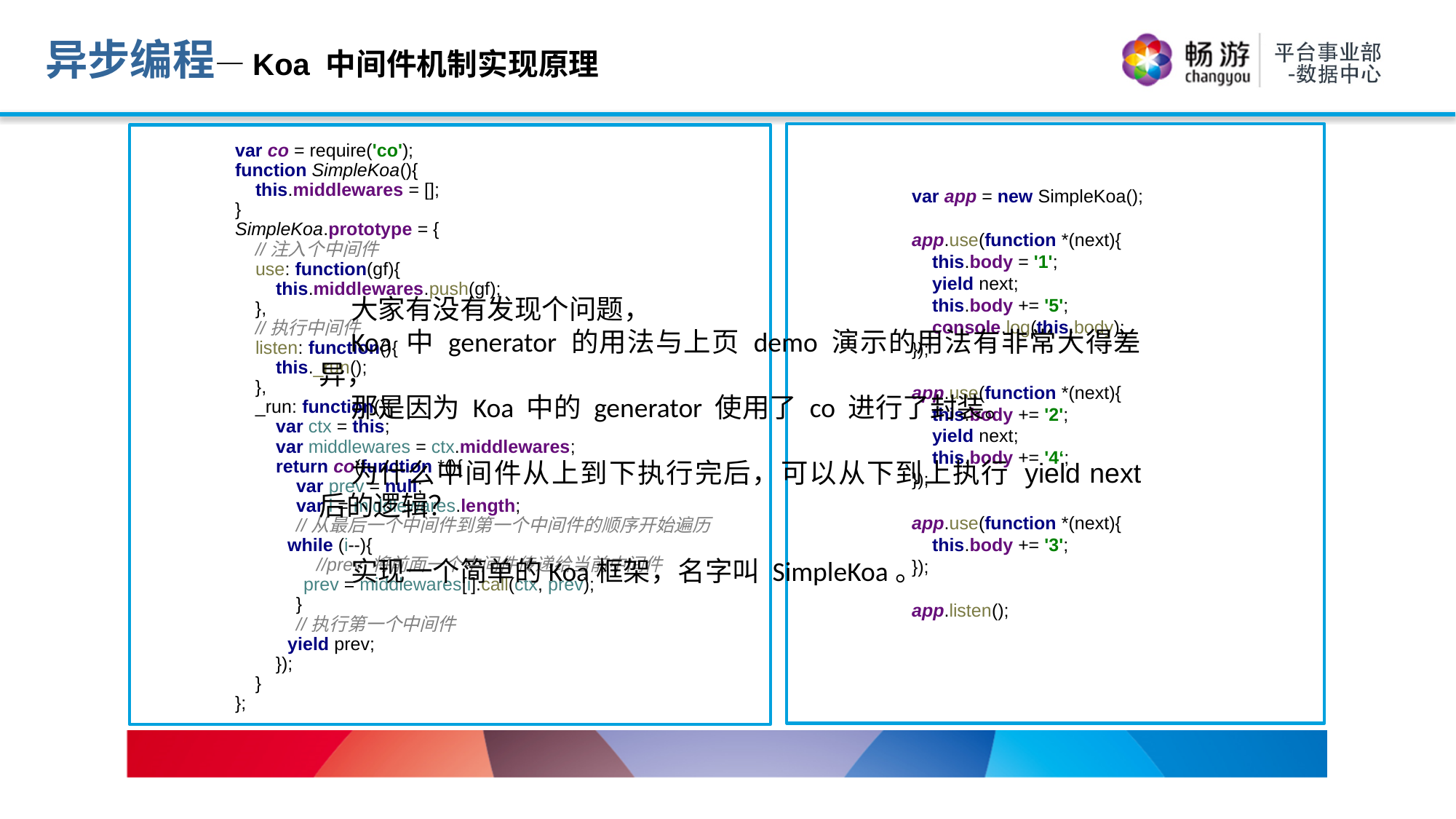

异步编程—Koa 中间件机制实现原理

var co = require('co');
function SimpleKoa(){
    this.middlewares = [];
}
SimpleKoa.prototype = {
    //注入个中间件
    use: function(gf){
        this.middlewares.push(gf);
    },
    //执行中间件
    listen: function(){
        this._run();
    },
    _run: function(){
        var ctx = this;
        var middlewares = ctx.middlewares;
        return co(function *(){
            var prev = null;
            var i = middlewares.length;
            //从最后一个中间件到第一个中间件的顺序开始遍历
            while (i--){
                //prev 将前面一个中间件传递给当前中间件
                prev = middlewares[i].call(ctx, prev);
            }
            //执行第一个中间件
            yield prev;
        });
    }
};
var app = new SimpleKoa();
app.use(function *(next){
    this.body = '1';
    yield next;
    this.body += '5';
    console.log(this.body);
});
app.use(function *(next){
    this.body += '2';
    yield next;
    this.body += '4‘;
});
app.use(function *(next){
    this.body += '3';
});
app.listen();
大家有没有发现个问题，
Koa 中 generator 的用法与上页 demo 演示的用法有非常大得差异，
那是因为 Koa 中的 generator 使用了 co 进行了封装。

为什么中间件从上到下执行完后，可以从下到上执行 yield next 后的逻辑？

实现一个简单的Koa框架，名字叫 SimpleKoa。